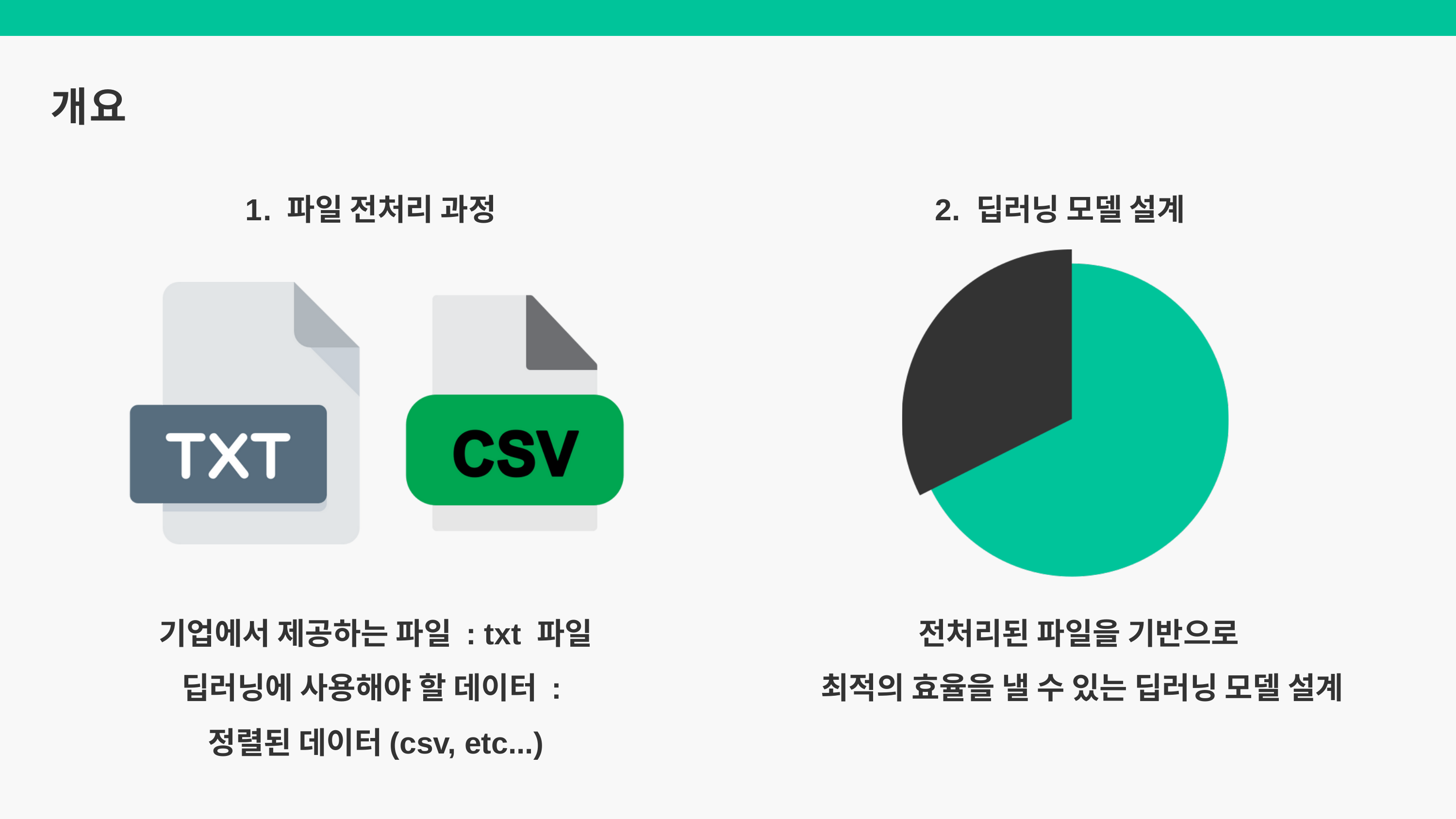

개요
 파일 전처리 과정
2. 딥러닝 모델 설계

기업에서 제공하는 파일 : txt 파일
딥러닝에 사용해야 할 데이터 :
정렬된 데이터(csv, etc...)

전처리된 파일을 기반으로
최적의 효율을 낼 수 있는 딥러닝 모델 설계